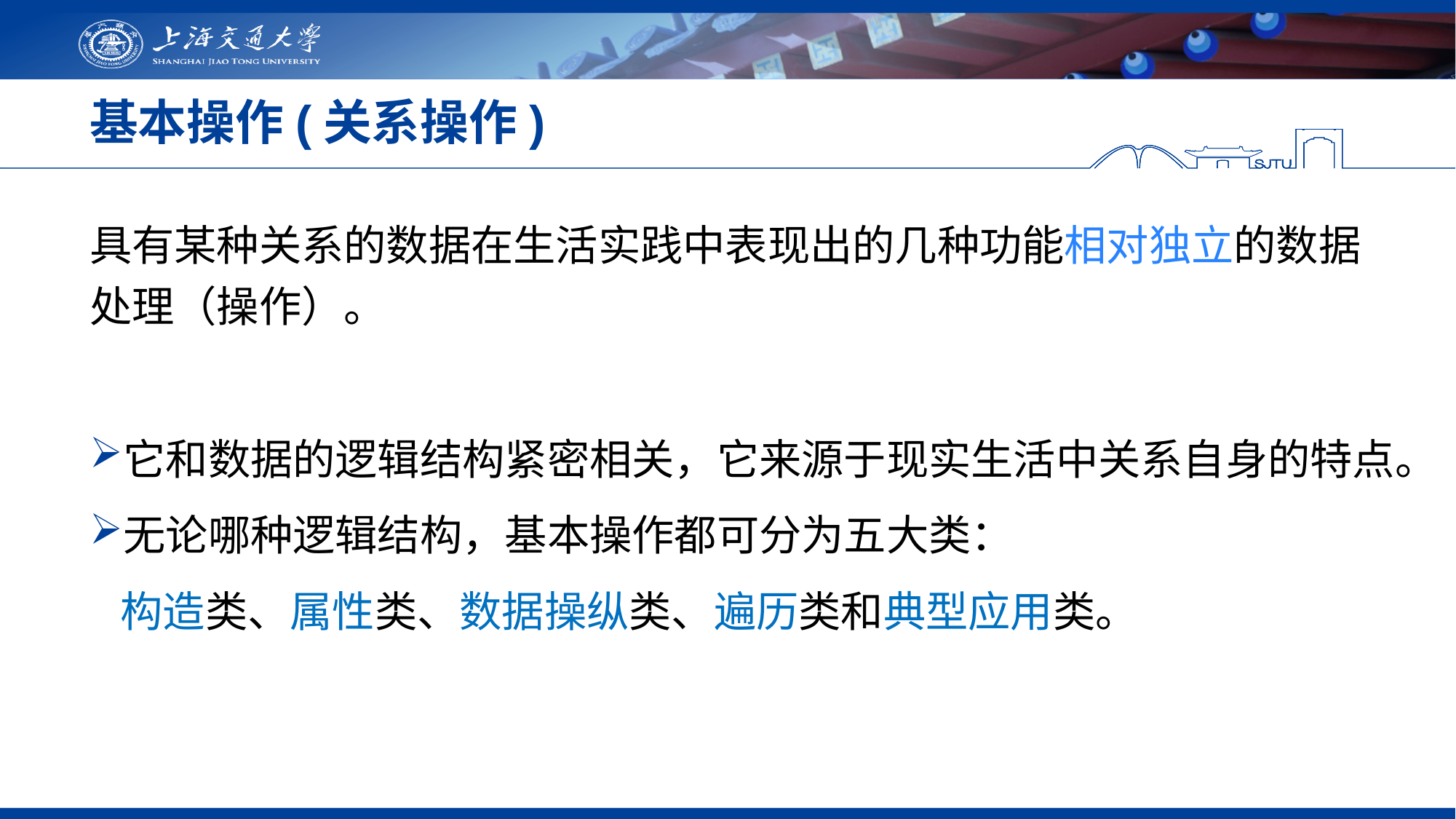

# 基本操作(关系操作)
具有某种关系的数据在生活实践中表现出的几种功能相对独立的数据处理（操作）。

它和数据的逻辑结构紧密相关，它来源于现实生活中关系自身的特点。
无论哪种逻辑结构，基本操作都可分为五大类：
构造类、属性类、数据操纵类、遍历类和典型应用类。